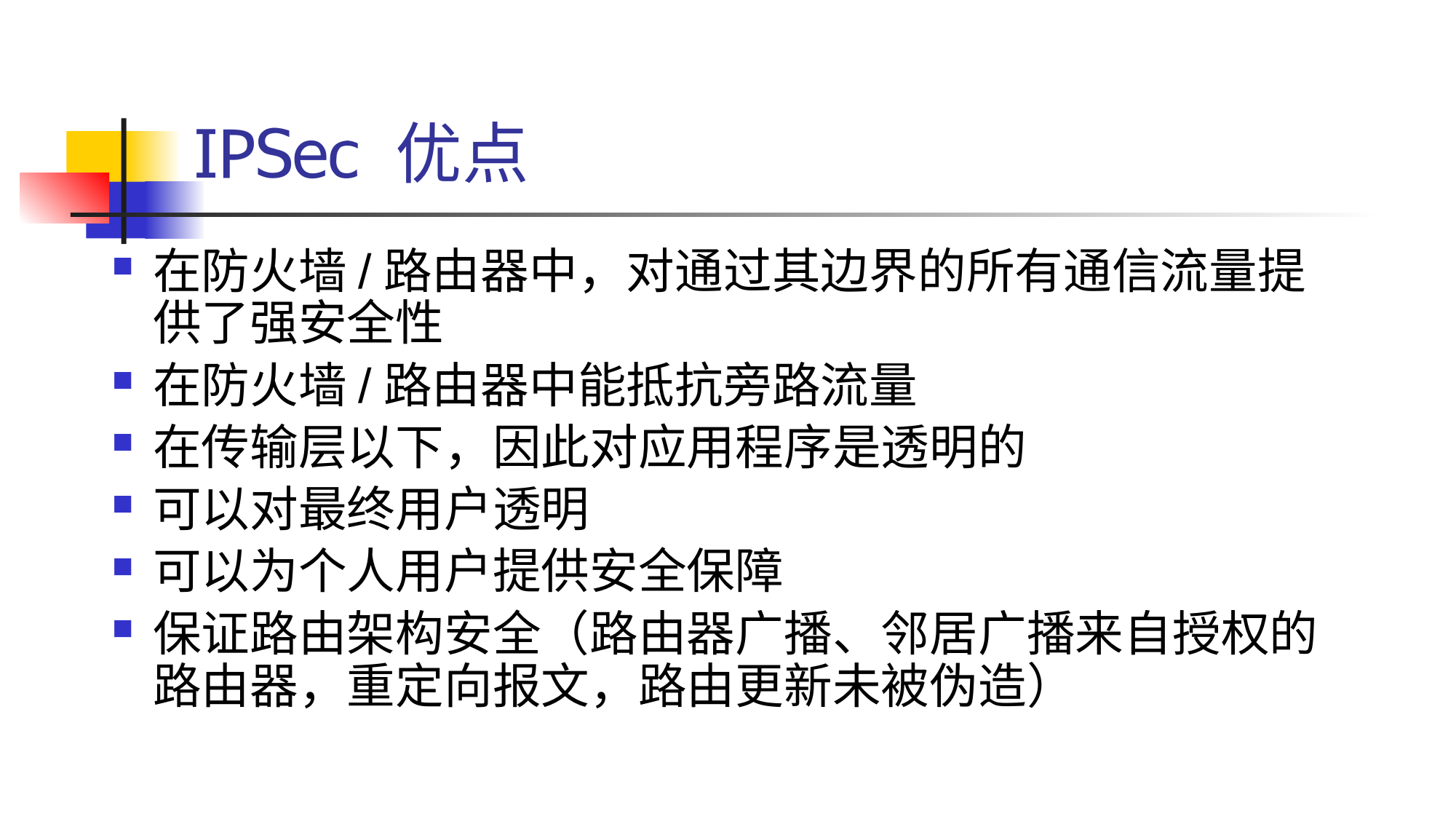

# IPSec 优点
在防火墙/路由器中，对通过其边界的所有通信流量提供了强安全性
在防火墙/路由器中能抵抗旁路流量
在传输层以下，因此对应用程序是透明的
可以对最终用户透明
可以为个人用户提供安全保障
保证路由架构安全（路由器广播、邻居广播来自授权的路由器，重定向报文，路由更新未被伪造）